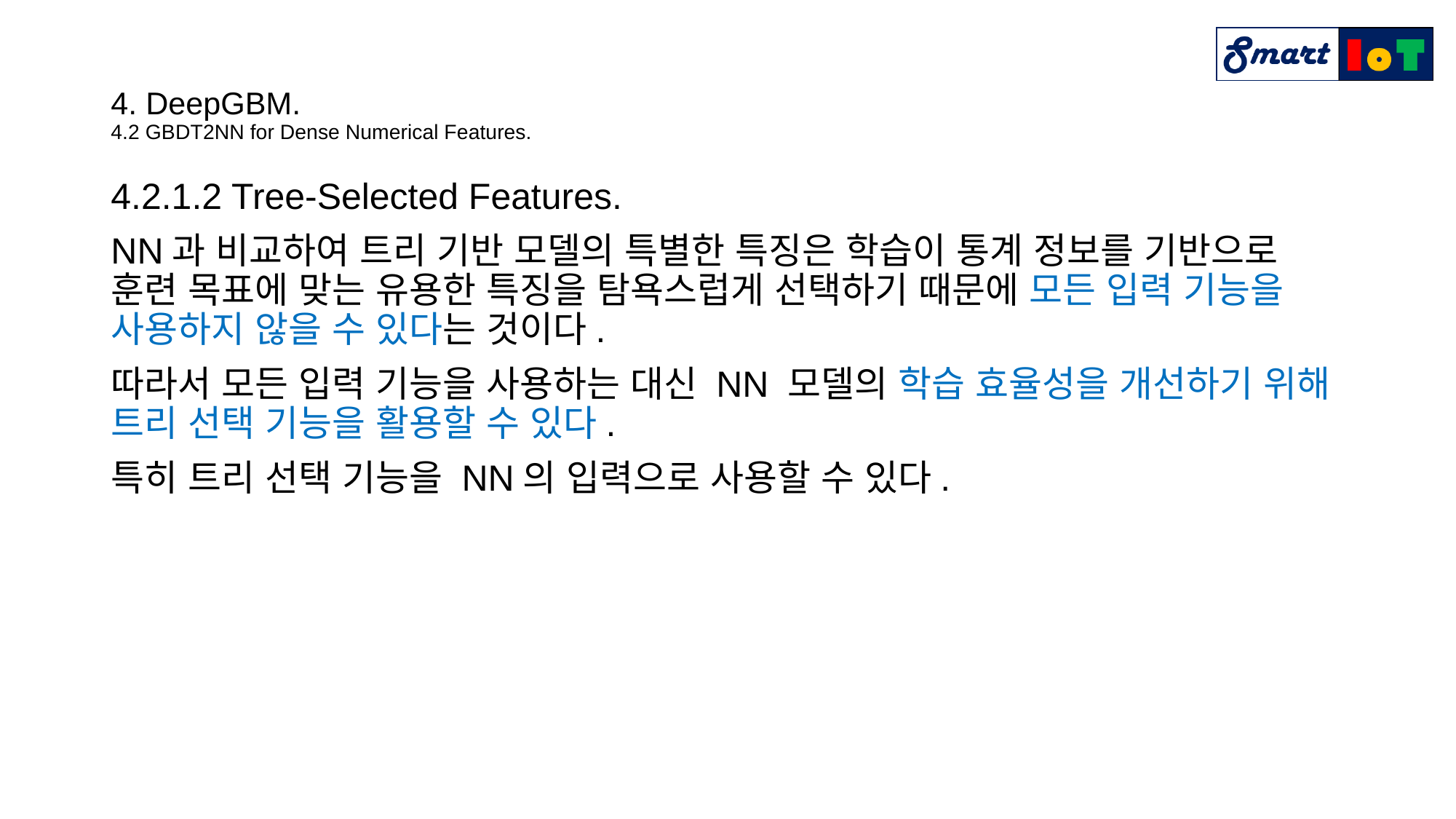

# 4. DeepGBM. 4.2 GBDT2NN for Dense Numerical Features.
4.2.1.2 Tree-Selected Features.
NN과 비교하여 트리 기반 모델의 특별한 특징은 학습이 통계 정보를 기반으로 훈련 목표에 맞는 유용한 특징을 탐욕스럽게 선택하기 때문에 모든 입력 기능을 사용하지 않을 수 있다는 것이다.
따라서 모든 입력 기능을 사용하는 대신 NN 모델의 학습 효율성을 개선하기 위해
트리 선택 기능을 활용할 수 있다.
특히 트리 선택 기능을 NN의 입력으로 사용할 수 있다.